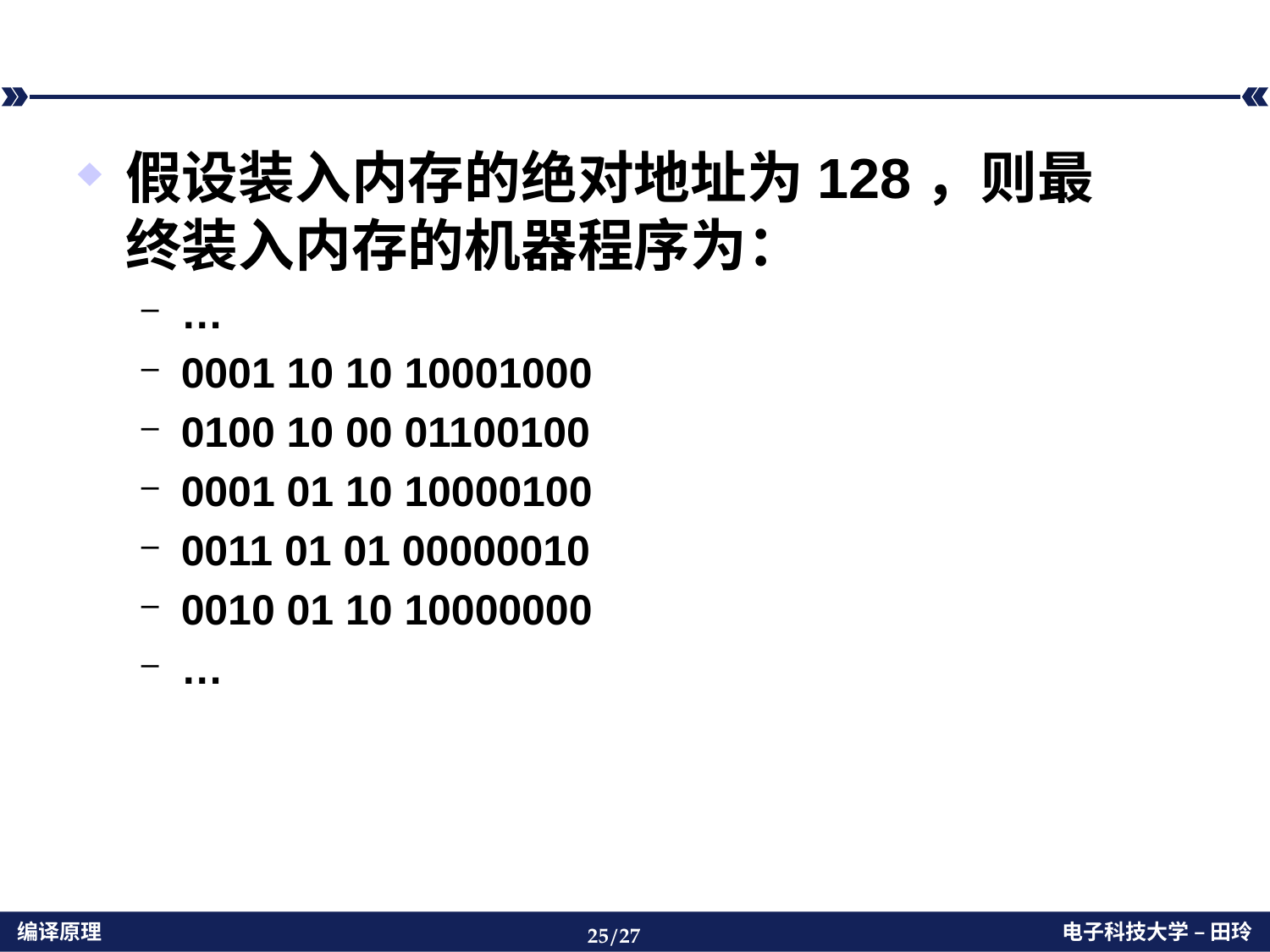

#
假设装入内存的绝对地址为128，则最终装入内存的机器程序为：
…
0001 10 10 10001000
0100 10 00 01100100
0001 01 10 10000100
0011 01 01 00000010
0010 01 10 10000000
…